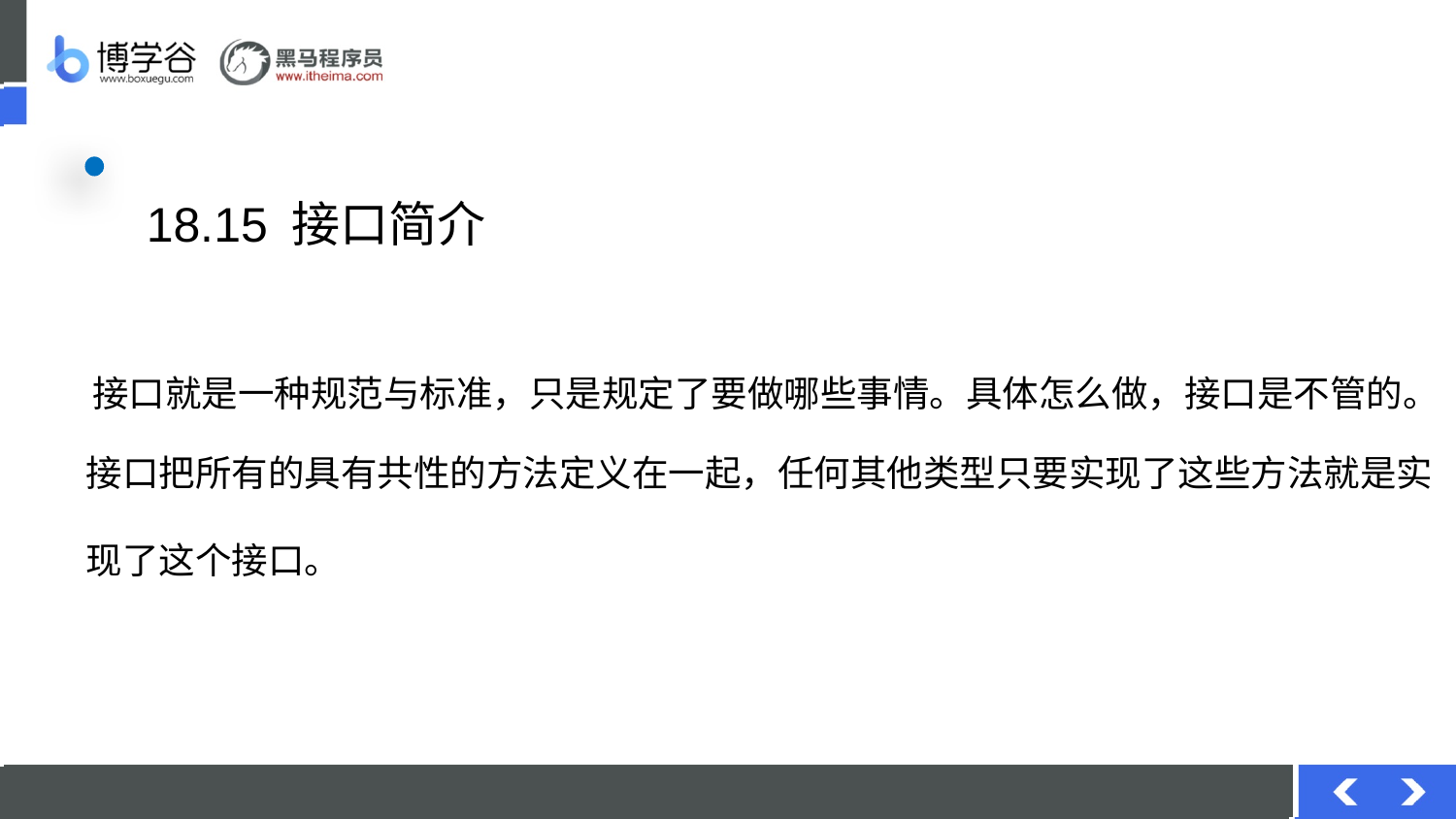

# 18.15	接口简介
接口就是一种规范与标准，只是规定了要做哪些事情。具体怎么做，接口是不管的。
接口把所有的具有共性的方法定义在一起，任何其他类型只要实现了这些方法就是实

现了这个接口。